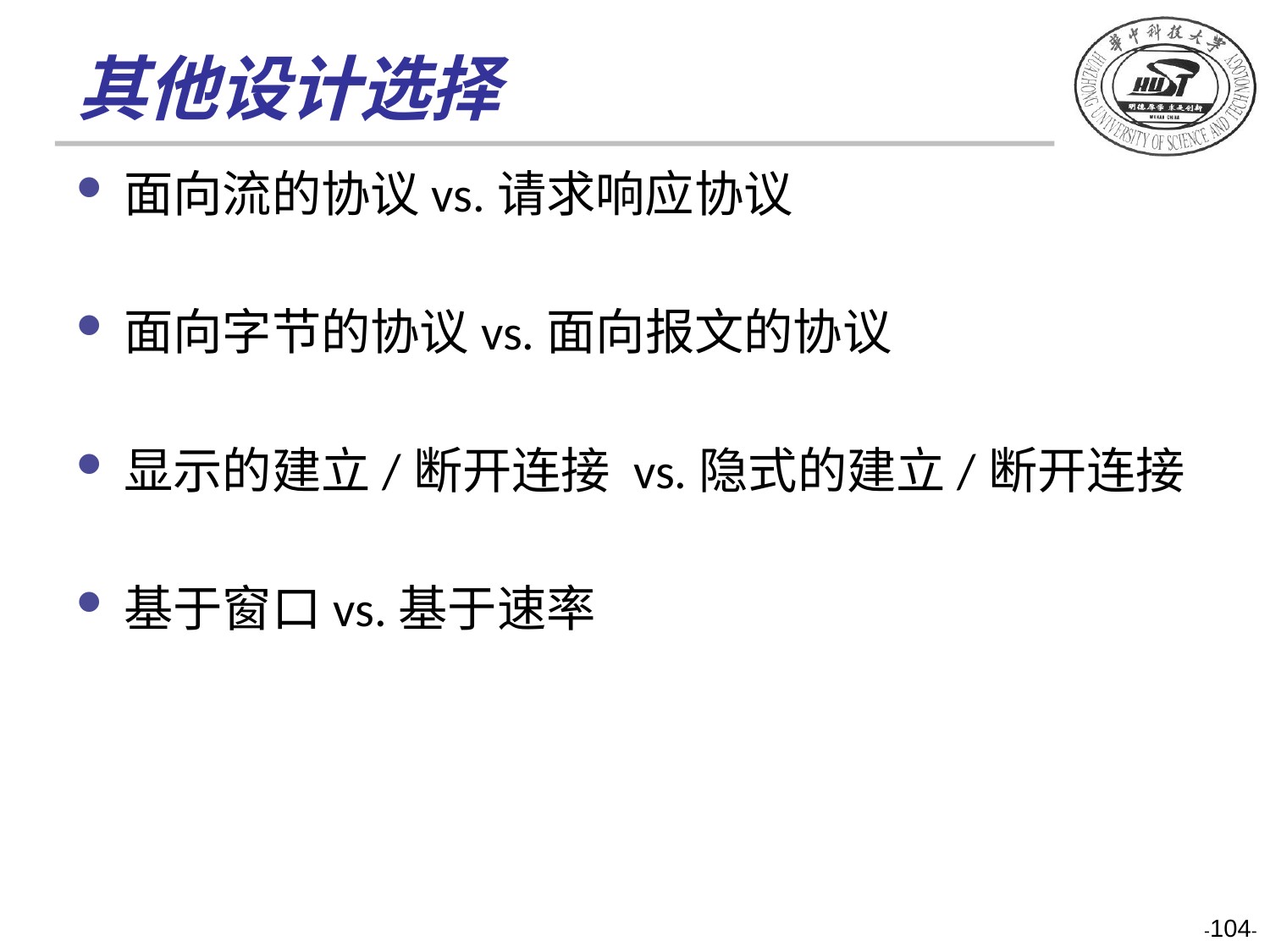

# 其他设计选择
面向流的协议vs.请求响应协议

面向字节的协议vs.面向报文的协议

显示的建立/断开连接 vs.隐式的建立/断开连接

基于窗口vs.基于速率
-104-